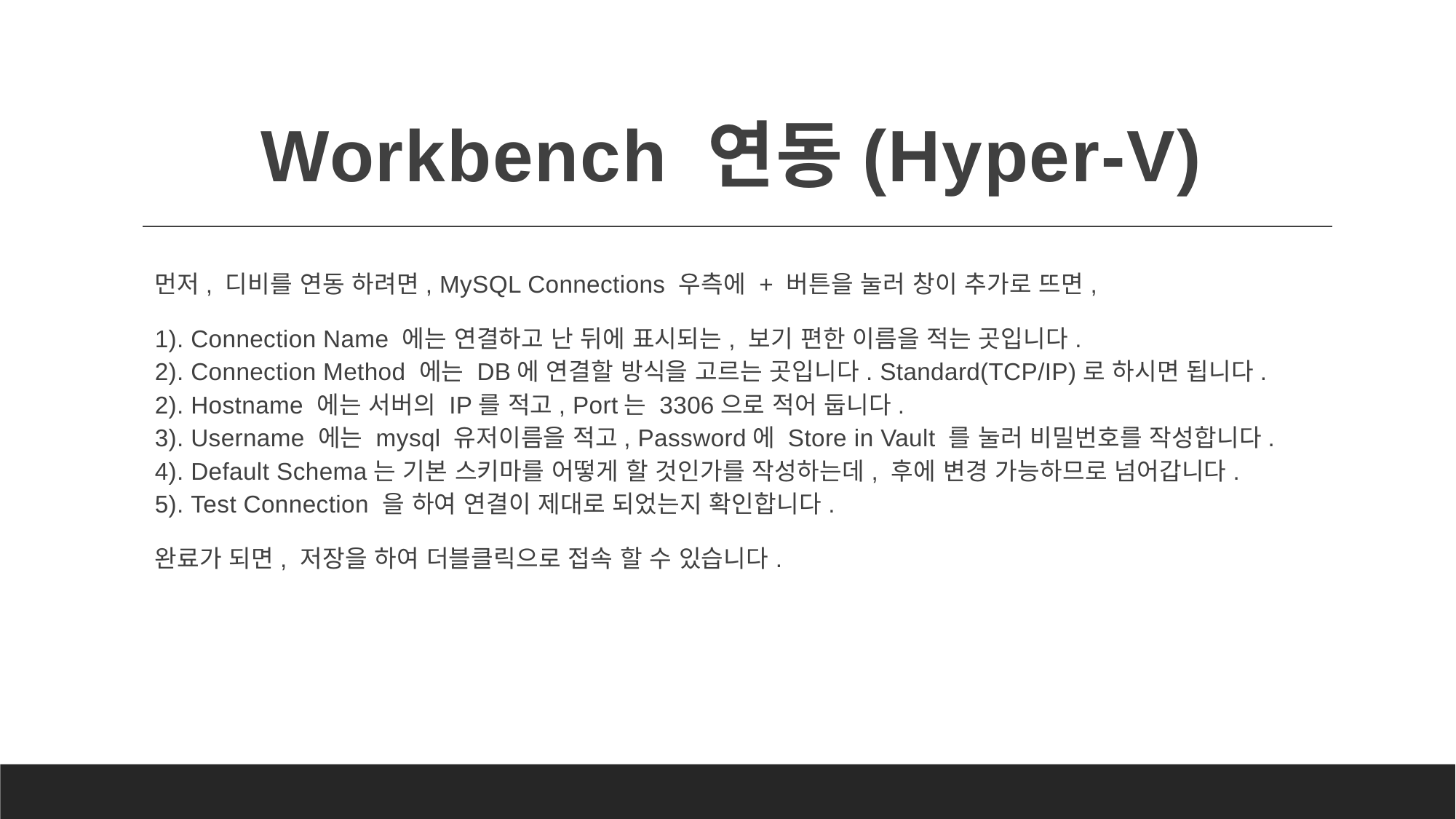

# Workbench 연동(Hyper-V)
먼저, 디비를 연동 하려면, MySQL Connections 우측에 + 버튼을 눌러 창이 추가로 뜨면,
1). Connection Name 에는 연결하고 난 뒤에 표시되는, 보기 편한 이름을 적는 곳입니다.
2). Connection Method 에는 DB에 연결할 방식을 고르는 곳입니다. Standard(TCP/IP)로 하시면 됩니다.
2). Hostname 에는 서버의 IP를 적고, Port는 3306으로 적어 둡니다.
3). Username 에는 mysql 유저이름을 적고, Password에 Store in Vault 를 눌러 비밀번호를 작성합니다.
4). Default Schema는 기본 스키마를 어떻게 할 것인가를 작성하는데, 후에 변경 가능하므로 넘어갑니다.
5). Test Connection 을 하여 연결이 제대로 되었는지 확인합니다.
완료가 되면, 저장을 하여 더블클릭으로 접속 할 수 있습니다.